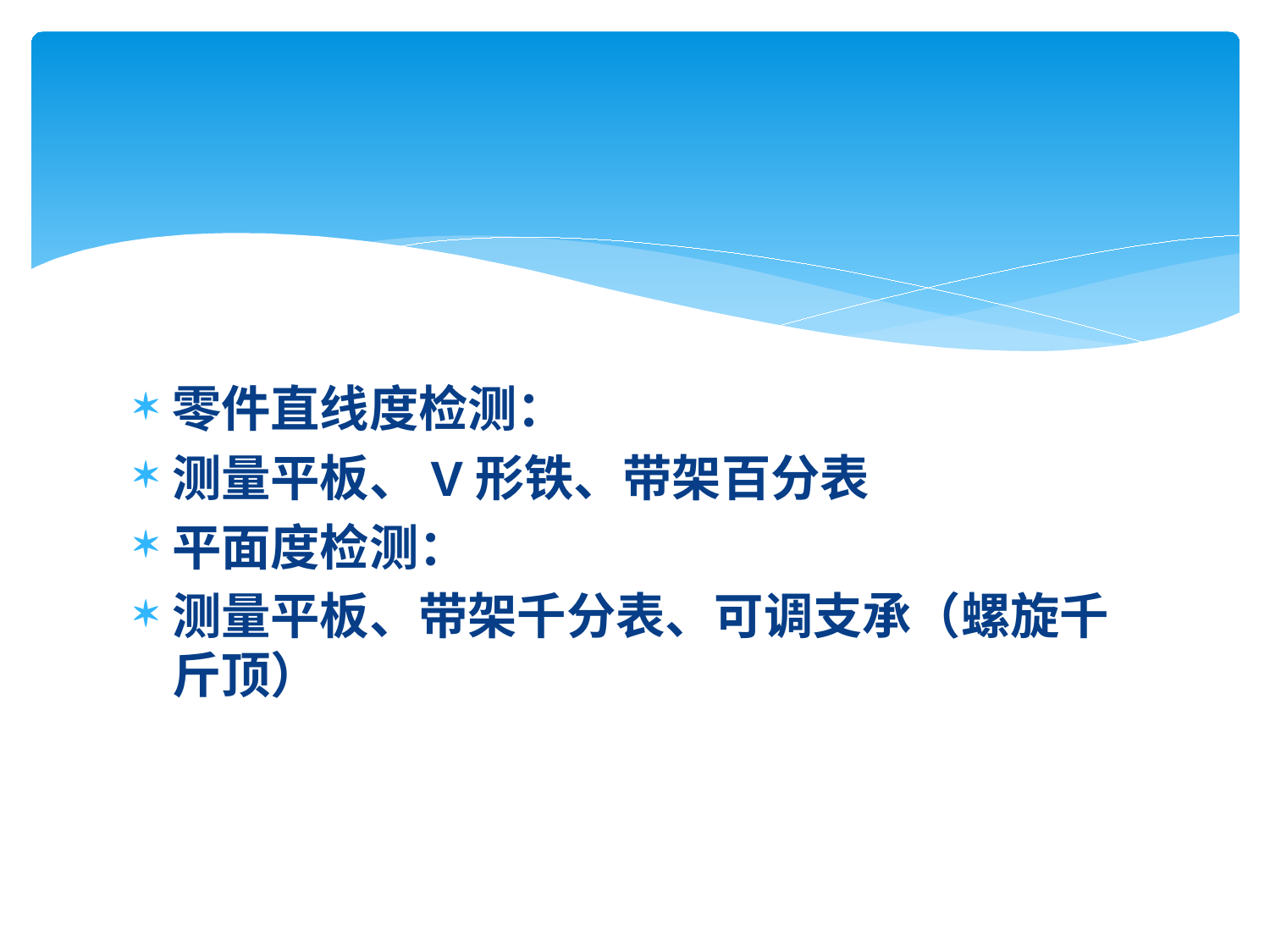

#
零件直线度检测：
测量平板、V形铁、带架百分表
平面度检测：
测量平板、带架千分表、可调支承（螺旋千斤顶）